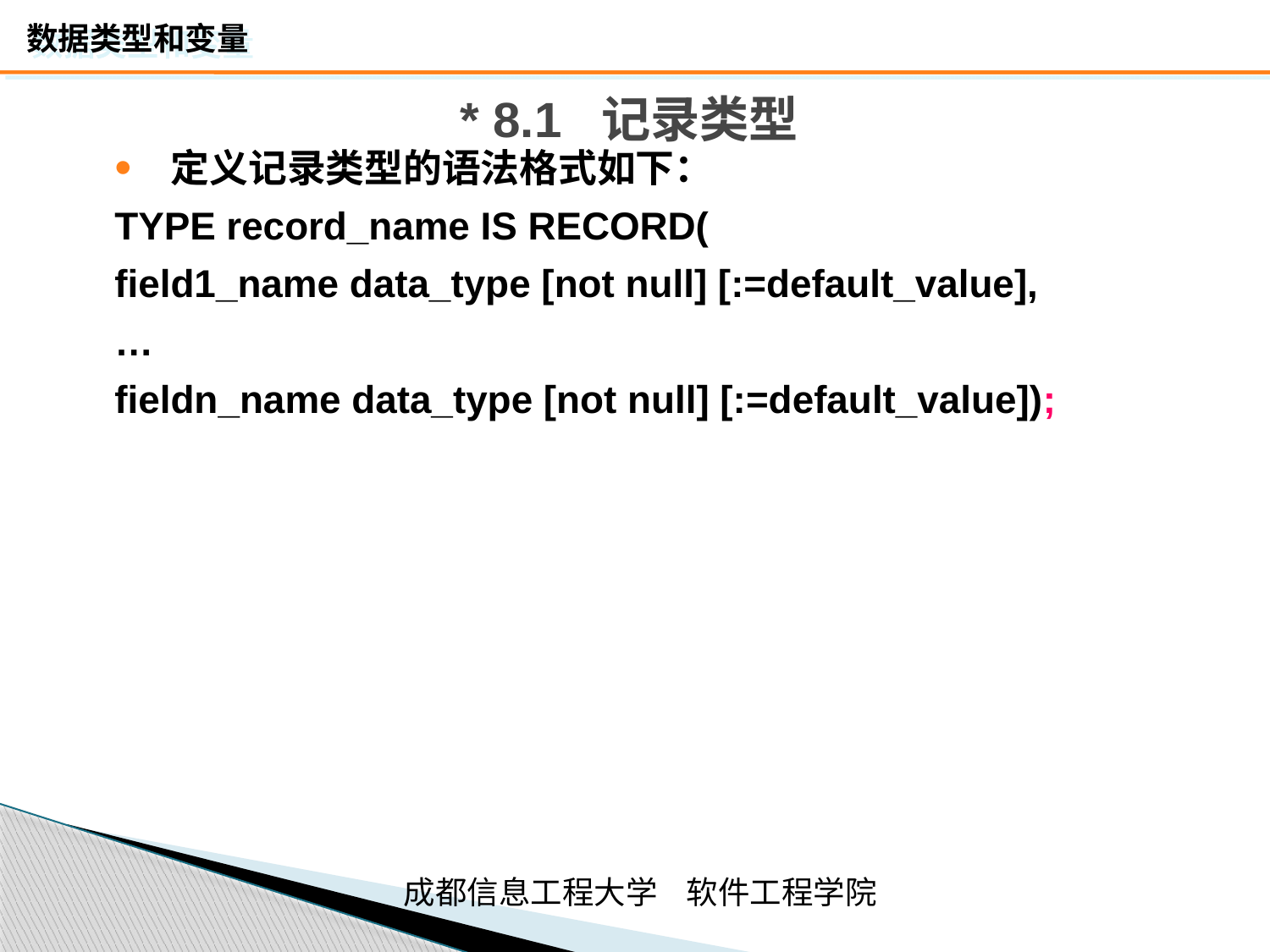

# * 8.1  记录类型
定义记录类型的语法格式如下：
TYPE record_name IS RECORD(
field1_name data_type [not null] [:=default_value],
…
fieldn_name data_type [not null] [:=default_value]);